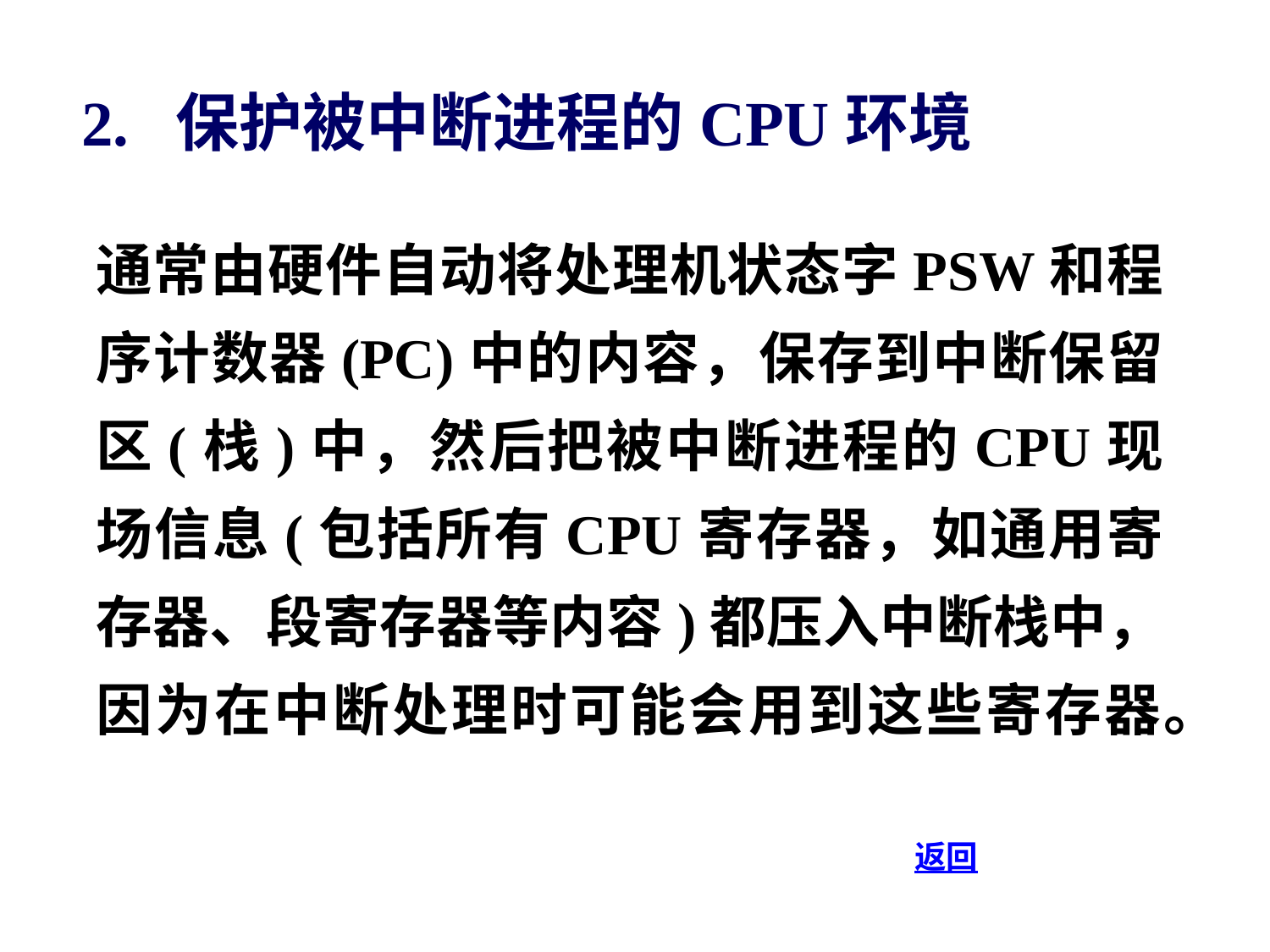

# 2.  保护被中断进程的CPU环境
通常由硬件自动将处理机状态字PSW和程序计数器(PC)中的内容，保存到中断保留区(栈)中，然后把被中断进程的CPU现场信息(包括所有CPU寄存器，如通用寄存器、段寄存器等内容)都压入中断栈中，因为在中断处理时可能会用到这些寄存器。
返回
30